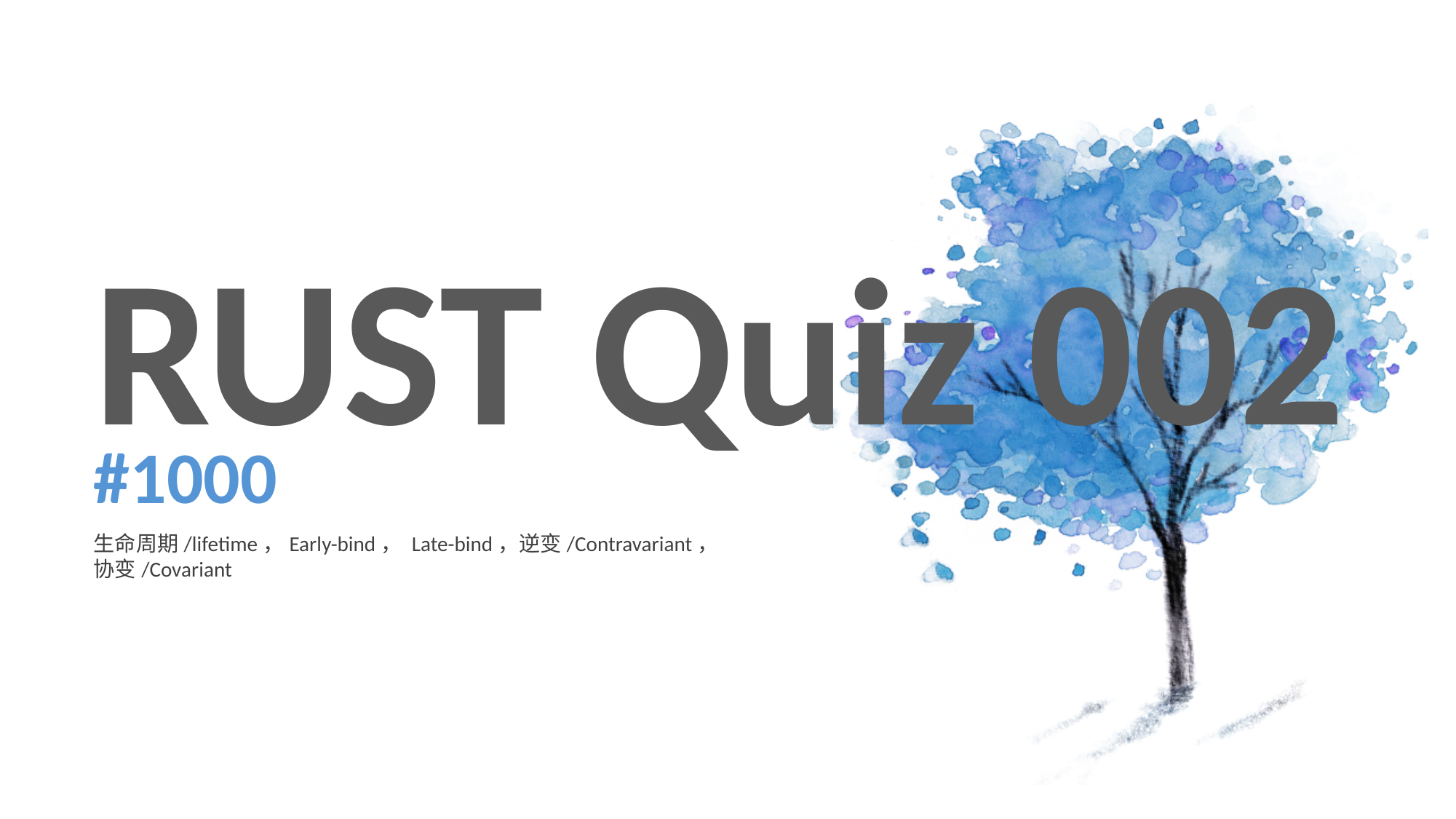

RUST Quiz 002
#1000
生命周期/lifetime，Early-bind， Late-bind，逆变/Contravariant， 协变/Covariant